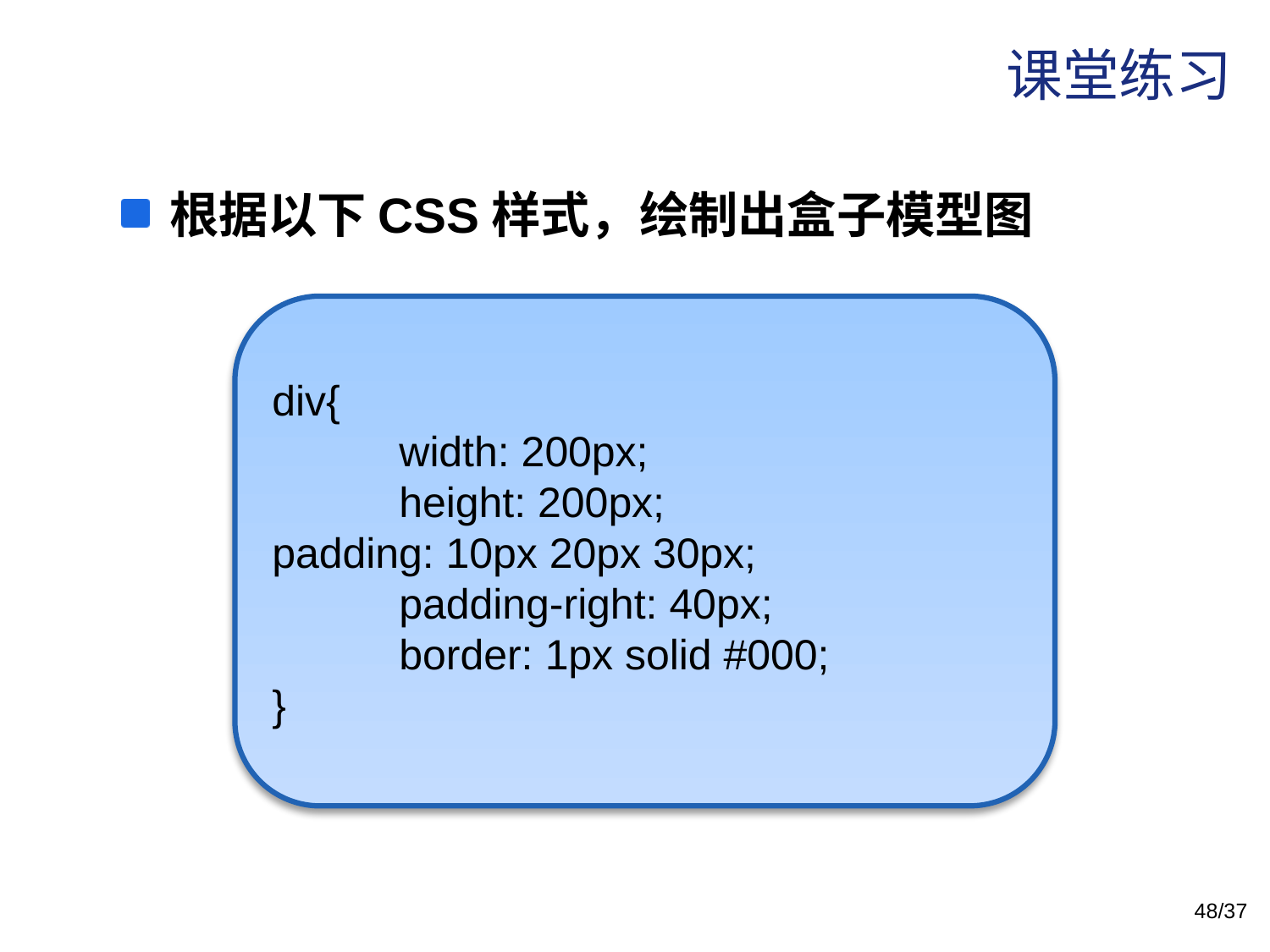

# 课堂练习
根据以下CSS样式，绘制出盒子模型图

div{
	width: 200px;
	height: 200px;		padding: 10px 20px 30px;
	padding-right: 40px;
	border: 1px solid #000;
}
48/37